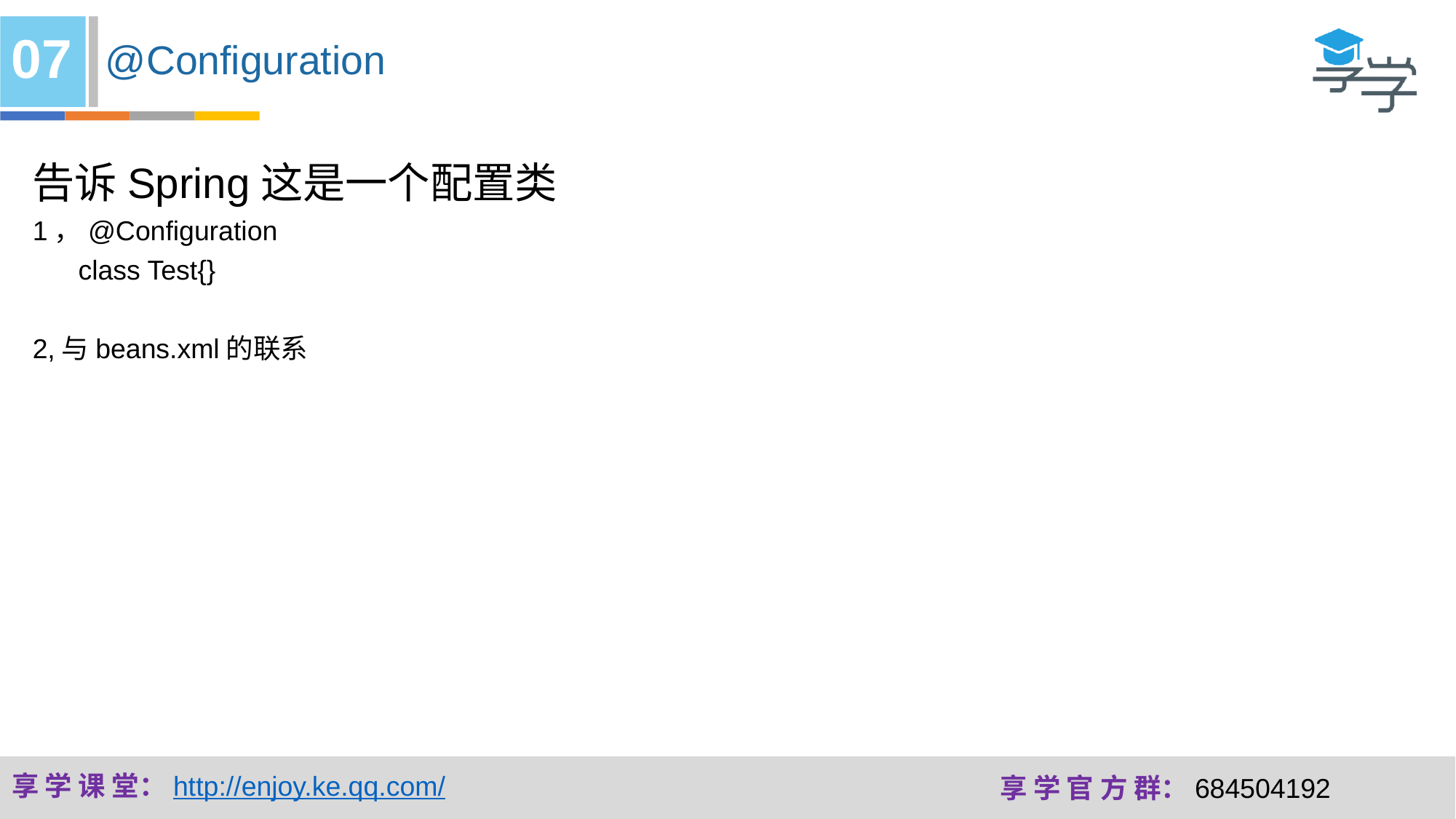

07
@Configuration

告诉Spring这是一个配置类
1，@Configuration
      class Test{}

2,与beans.xml的联系